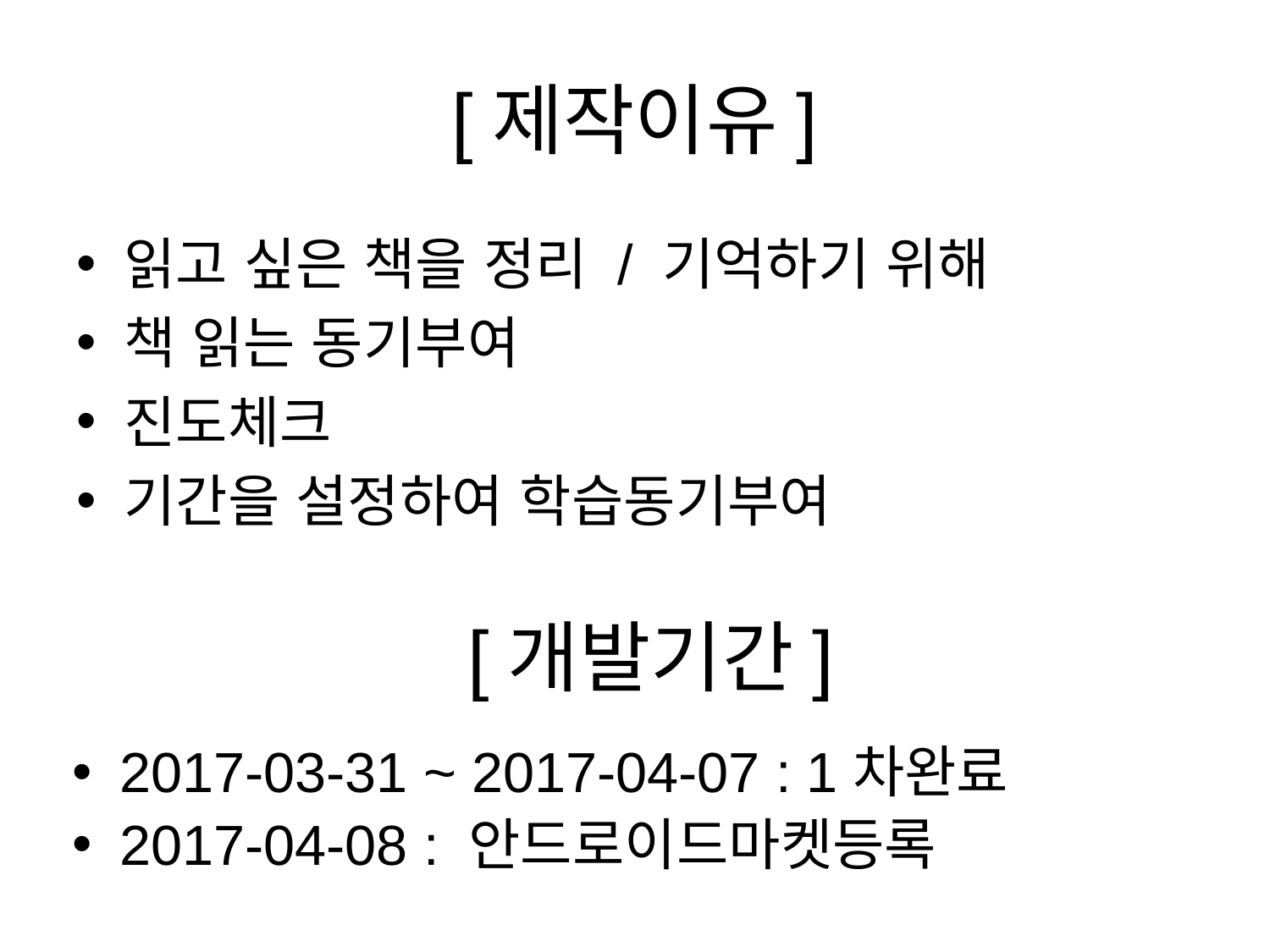

# [제작이유]
읽고 싶은 책을 정리 / 기억하기 위해
책 읽는 동기부여
진도체크
기간을 설정하여 학습동기부여

[개발기간]
2017-03-31 ~ 2017-04-07 : 1차완료
2017-04-08 : 안드로이드마켓등록